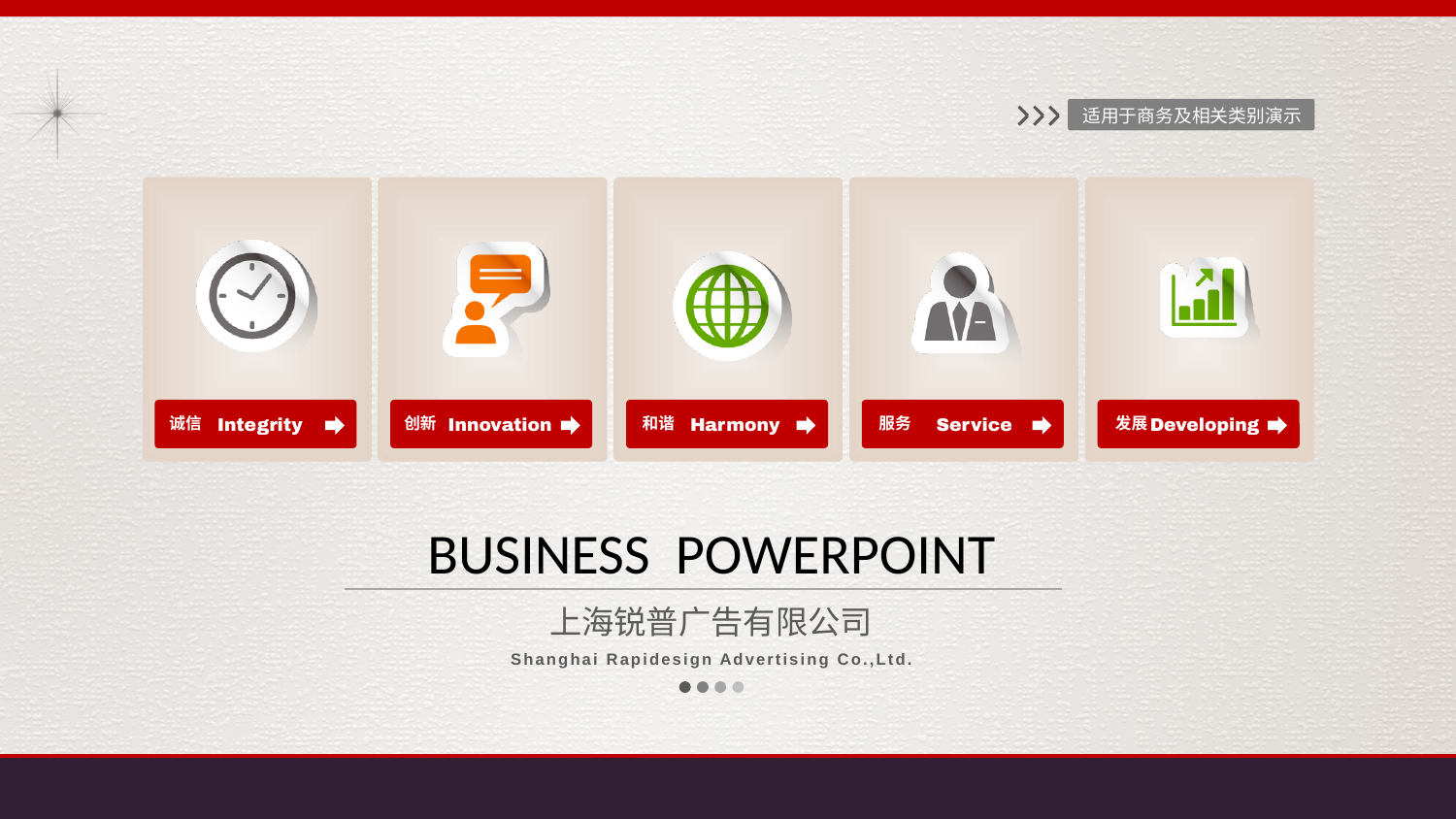

适用于商务及相关类别演示

BUSINESS  POWERPOINT
上海锐普广告有限公司
Shanghai Rapidesign Advertising Co.,Ltd.